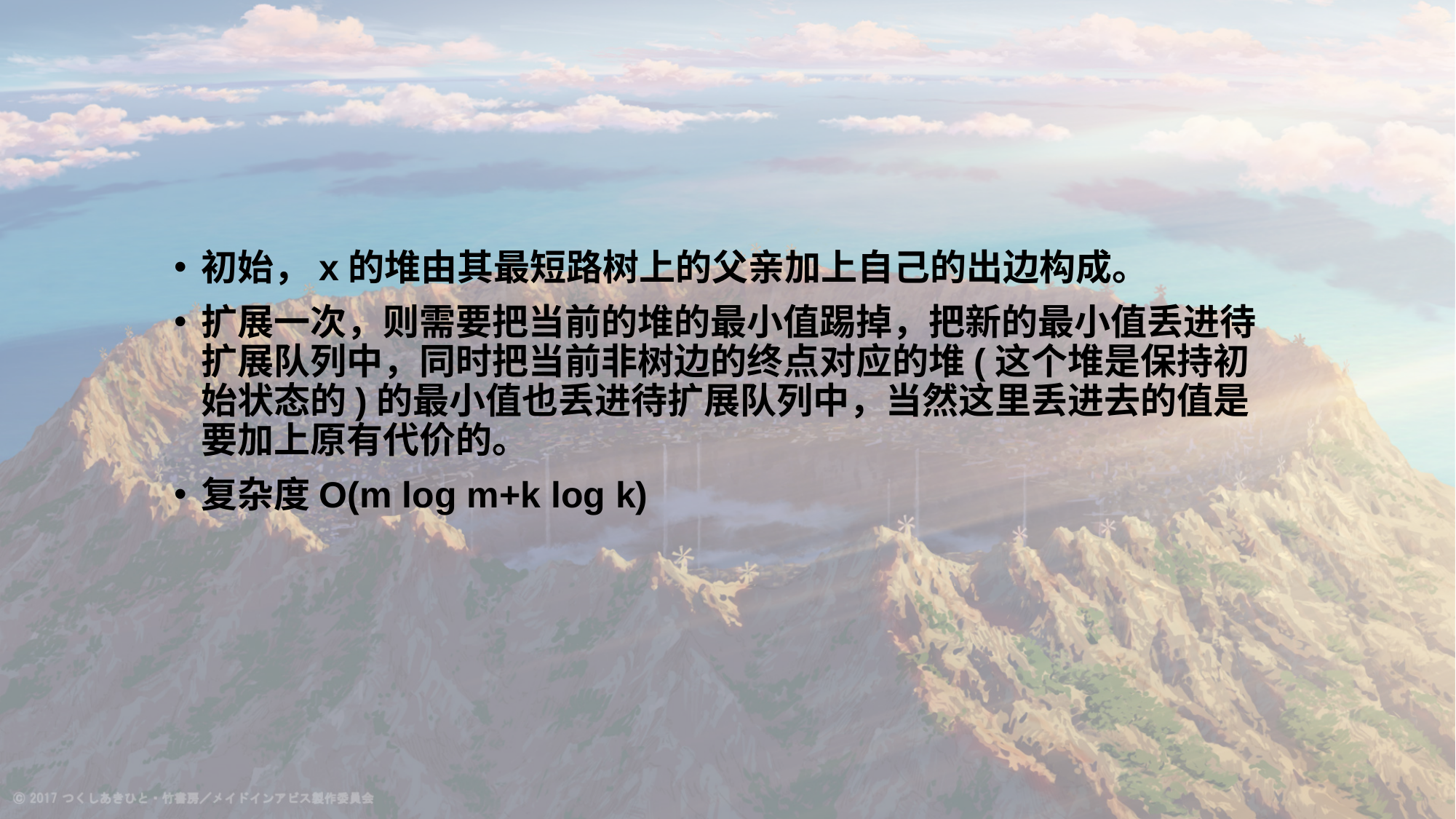

#
初始，x的堆由其最短路树上的父亲加上自己的出边构成。
扩展一次，则需要把当前的堆的最小值踢掉，把新的最小值丢进待扩展队列中，同时把当前非树边的终点对应的堆(这个堆是保持初始状态的)的最小值也丢进待扩展队列中，当然这里丢进去的值是要加上原有代价的。
复杂度O(m log m+k log k)